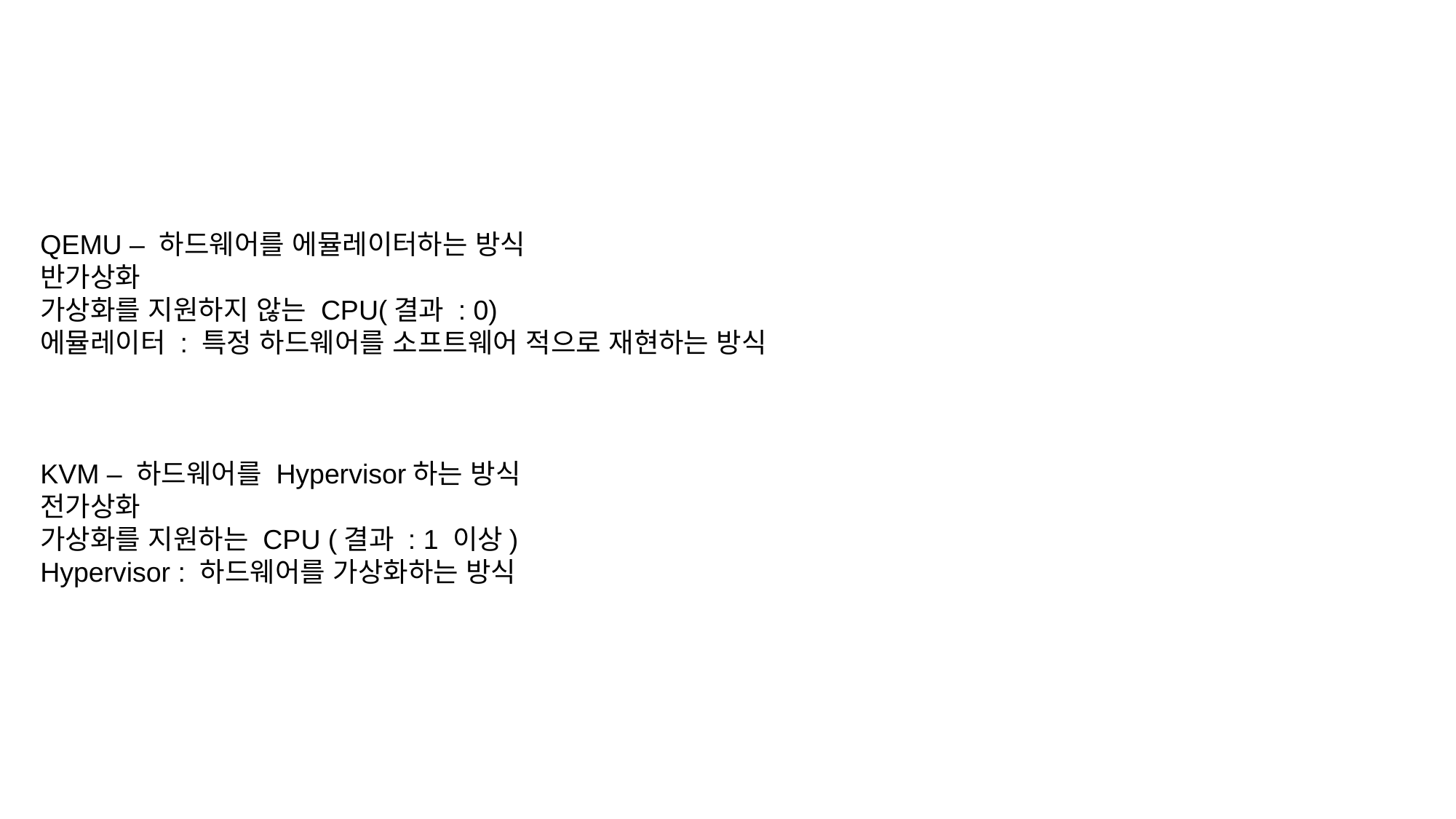

QEMU – 하드웨어를 에뮬레이터하는 방식
반가상화
가상화를 지원하지 않는 CPU(결과 : 0)
에뮬레이터 : 특정 하드웨어를 소프트웨어 적으로 재현하는 방식

KVM – 하드웨어를 Hypervisor하는 방식
전가상화
가상화를 지원하는 CPU (결과 : 1 이상)
Hypervisor : 하드웨어를 가상화하는 방식